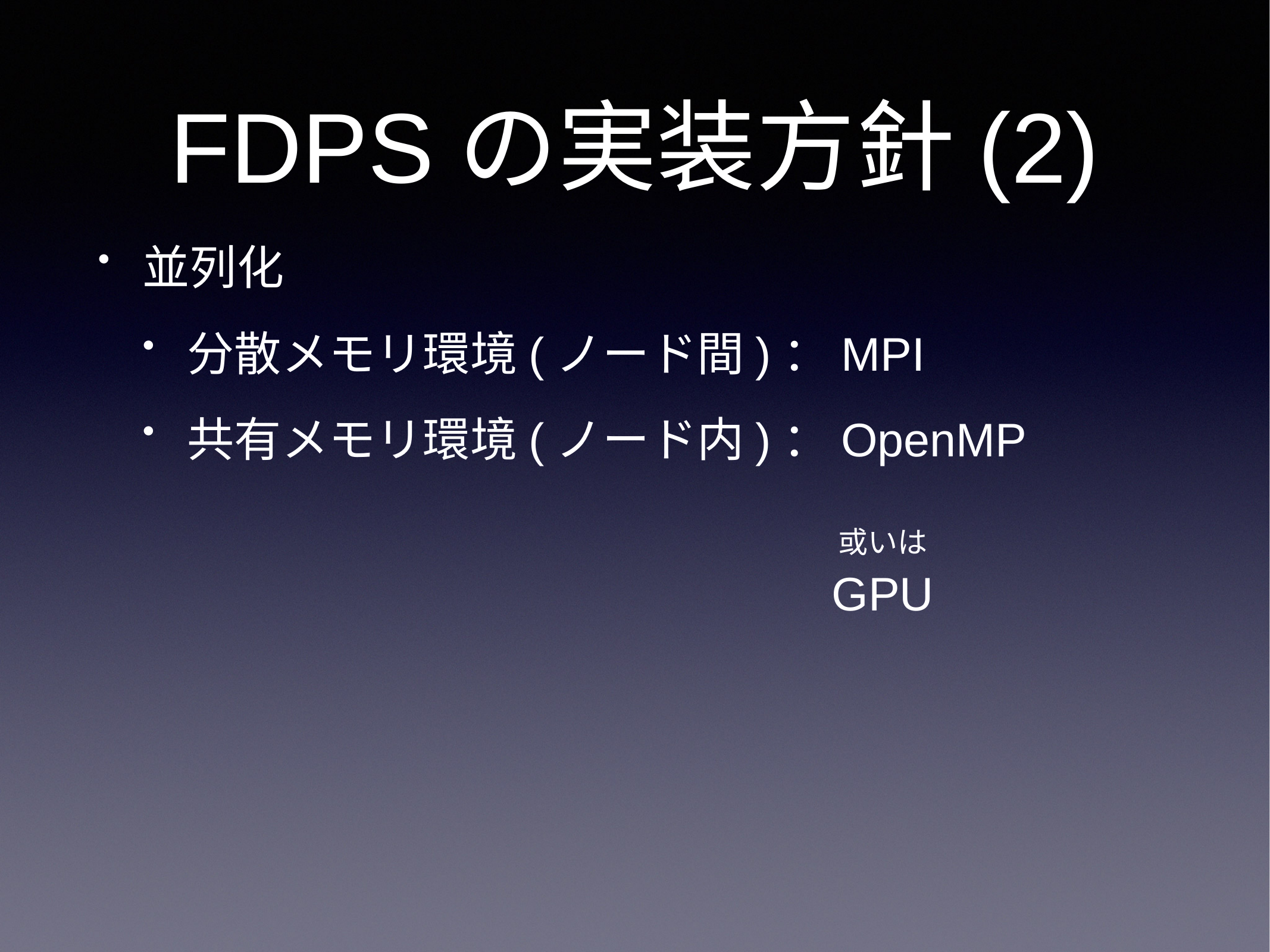

# FDPSの実装方針(2)
並列化
分散メモリ環境(ノード間)：MPI
共有メモリ環境(ノード内)：OpenMP
或いは
GPU